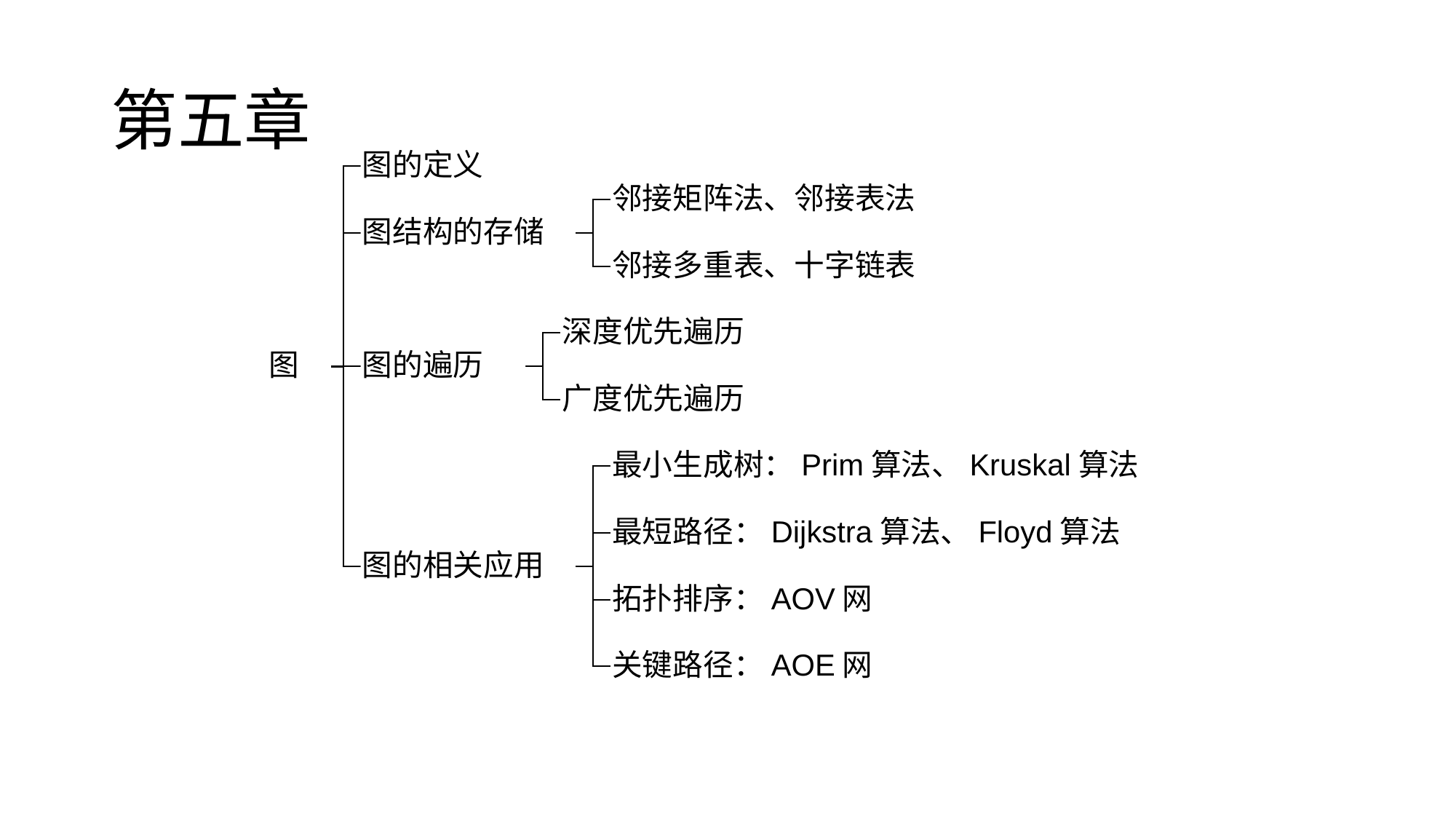

# 第五章

图
图的定义
图结构的存储
邻接矩阵法、邻接表法
邻接多重表、十字链表
图的遍历
深度优先遍历
广度优先遍历
图的相关应用
最小生成树：Prim算法、Kruskal算法
最短路径：Dijkstra算法、Floyd算法
拓扑排序：AOV网
关键路径：AOE网